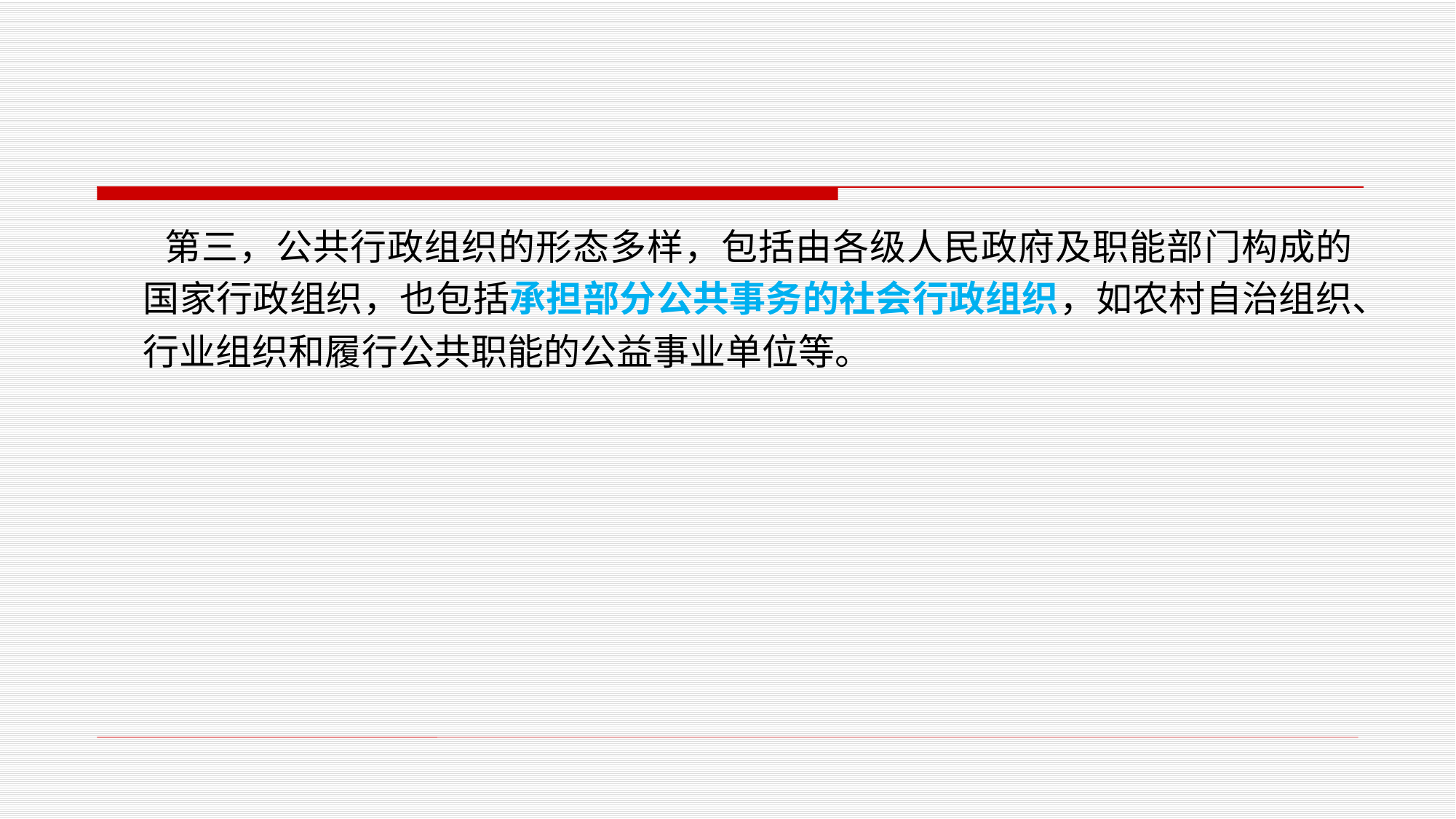

#
      第三，公共行政组织的形态多样，包括由各级人民政府及职能部门构成的国家行政组织，也包括承担部分公共事务的社会行政组织，如农村自治组织、行业组织和履行公共职能的公益事业单位等。